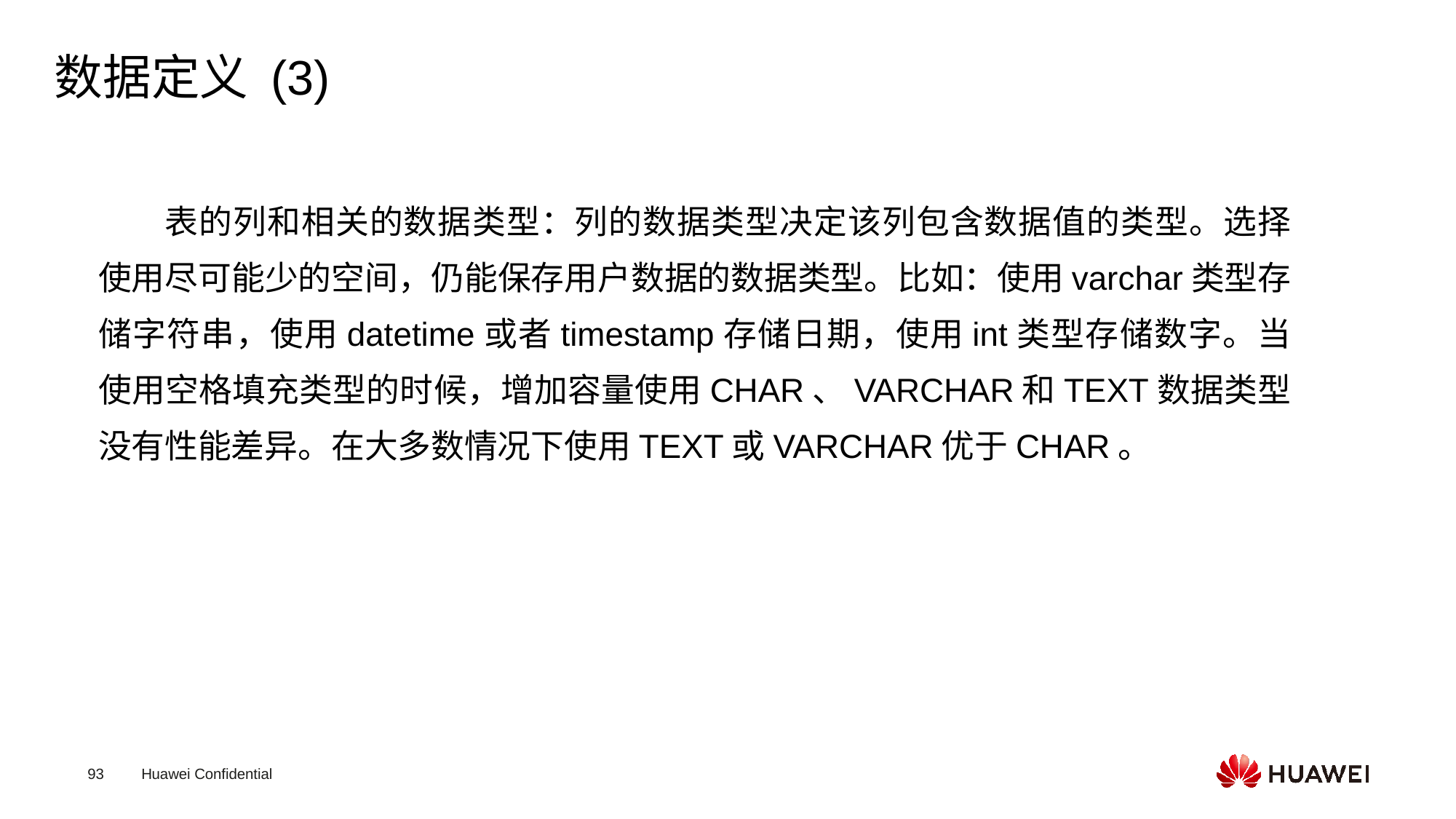

# 数据定义 (3)
表的列和相关的数据类型：列的数据类型决定该列包含数据值的类型。选择使用尽可能少的空间，仍能保存用户数据的数据类型。比如：使用varchar类型存储字符串，使用datetime或者timestamp存储日期，使用int类型存储数字。当使用空格填充类型的时候，增加容量使用CHAR、VARCHAR和TEXT数据类型没有性能差异。在大多数情况下使用TEXT或VARCHAR优于CHAR。